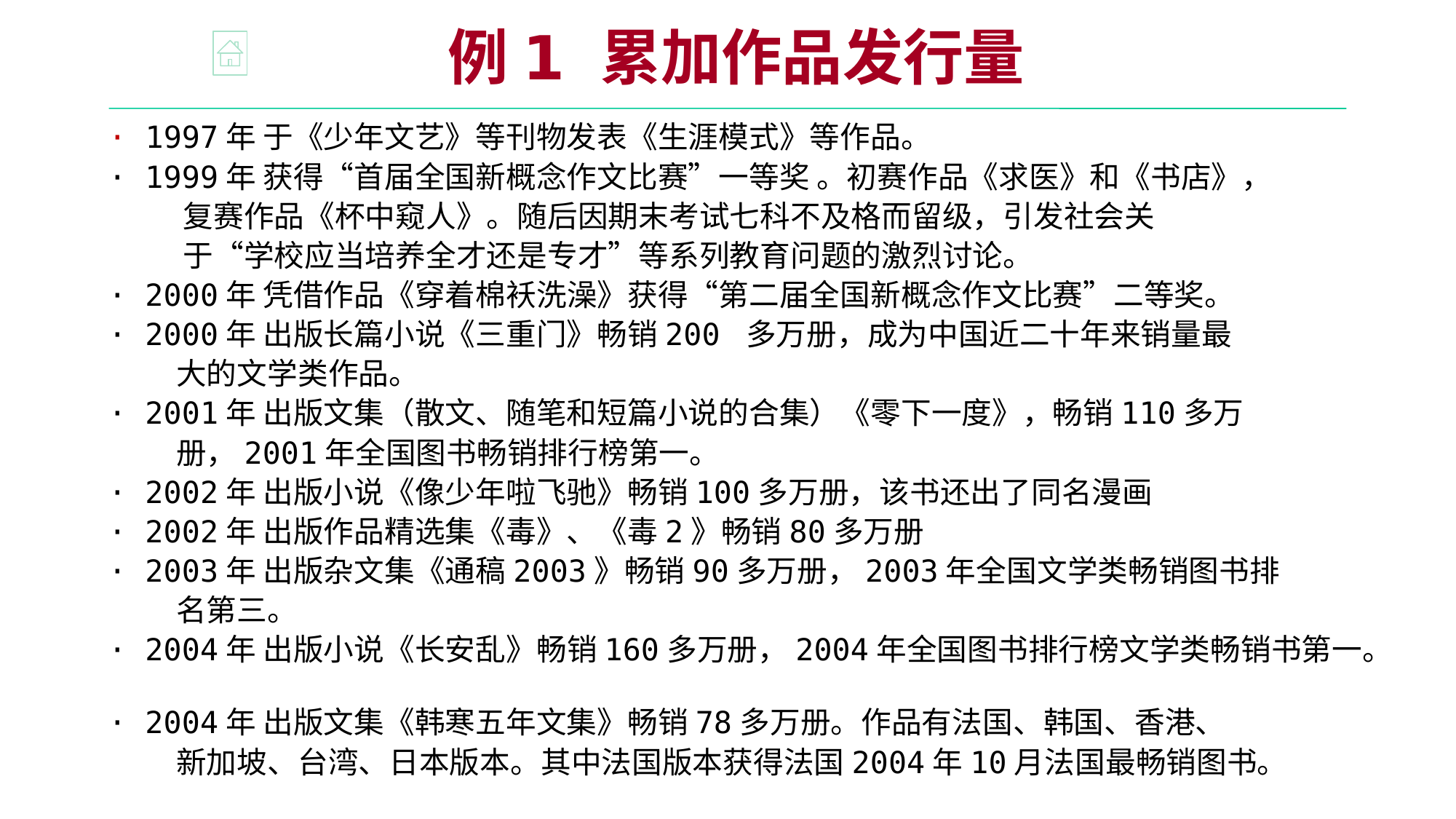

例1 累加作品发行量

· 1997年 于《少年文艺》等刊物发表《生涯模式》等作品。
· 1999年 获得“首届全国新概念作文比赛”一等奖 。初赛作品《求医》和《书店》，
          复赛作品《杯中窥人》。随后因期末考试七科不及格而留级，引发社会关
          于“学校应当培养全才还是专才”等系列教育问题的激烈讨论。
· 2000年 凭借作品《穿着棉袄洗澡》获得“第二届全国新概念作文比赛”二等奖。
· 2000年 出版长篇小说《三重门》畅销200 多万册，成为中国近二十年来销量最
         大的文学类作品。
· 2001年 出版文集（散文、随笔和短篇小说的合集）《零下一度》，畅销110多万
         册，2001年全国图书畅销排行榜第一。
· 2002年 出版小说《像少年啦飞驰》畅销100多万册，该书还出了同名漫画
· 2002年 出版作品精选集《毒》、《毒2》畅销80多万册
· 2003年 出版杂文集《通稿2003》畅销90多万册，2003年全国文学类畅销图书排
         名第三。
· 2004年 出版小说《长安乱》畅销160多万册，2004年全国图书排行榜文学类畅销书第一。
· 2004年 出版文集《韩寒五年文集》畅销78多万册。作品有法国、韩国、香港、
         新加坡、台湾、日本版本。其中法国版本获得法国2004年10月法国最畅销图书。